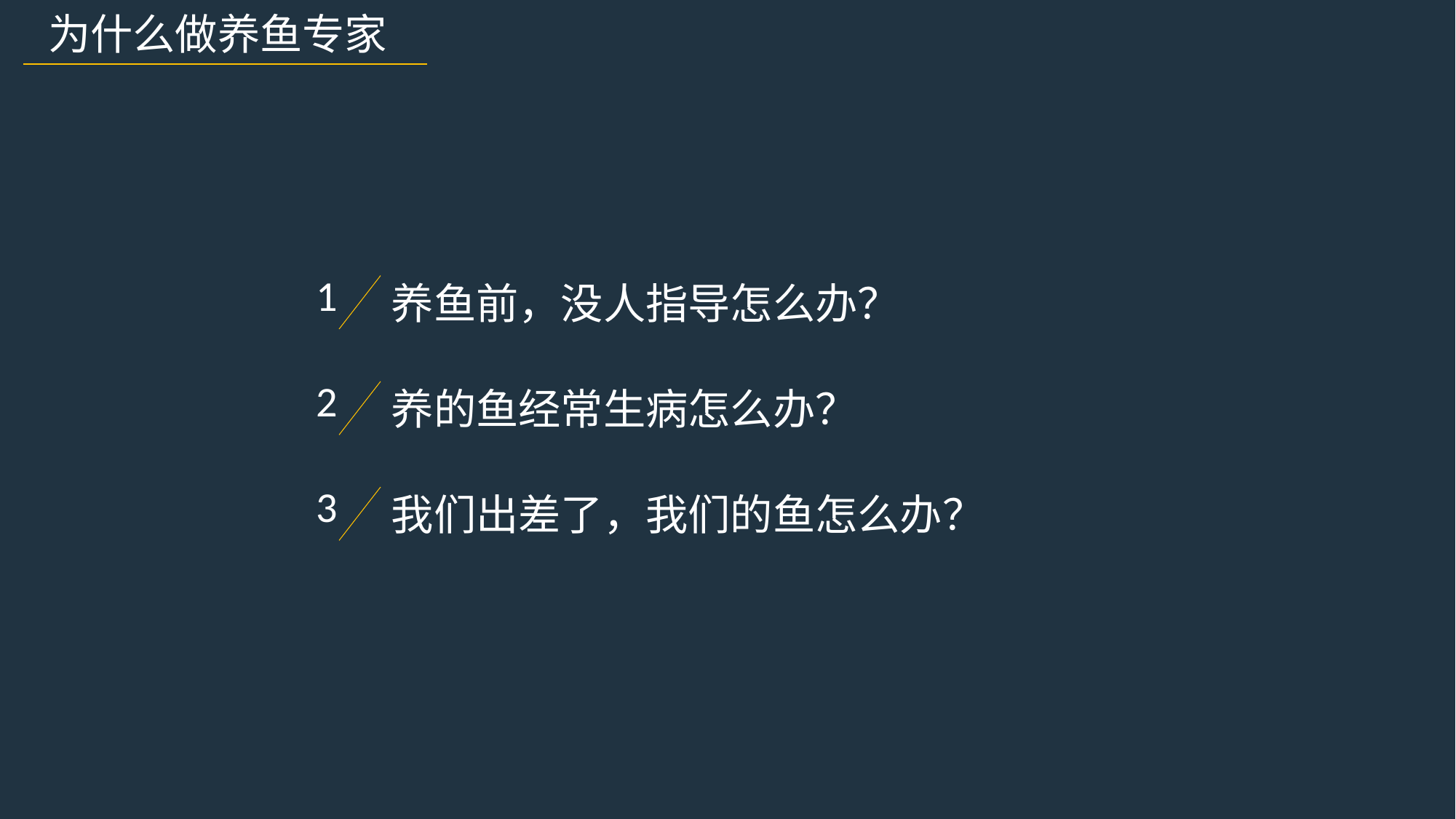

为什么做养鱼专家
1
养鱼前，没人指导怎么办？
2
养的鱼经常生病怎么办？
3
我们出差了，我们的鱼怎么办？